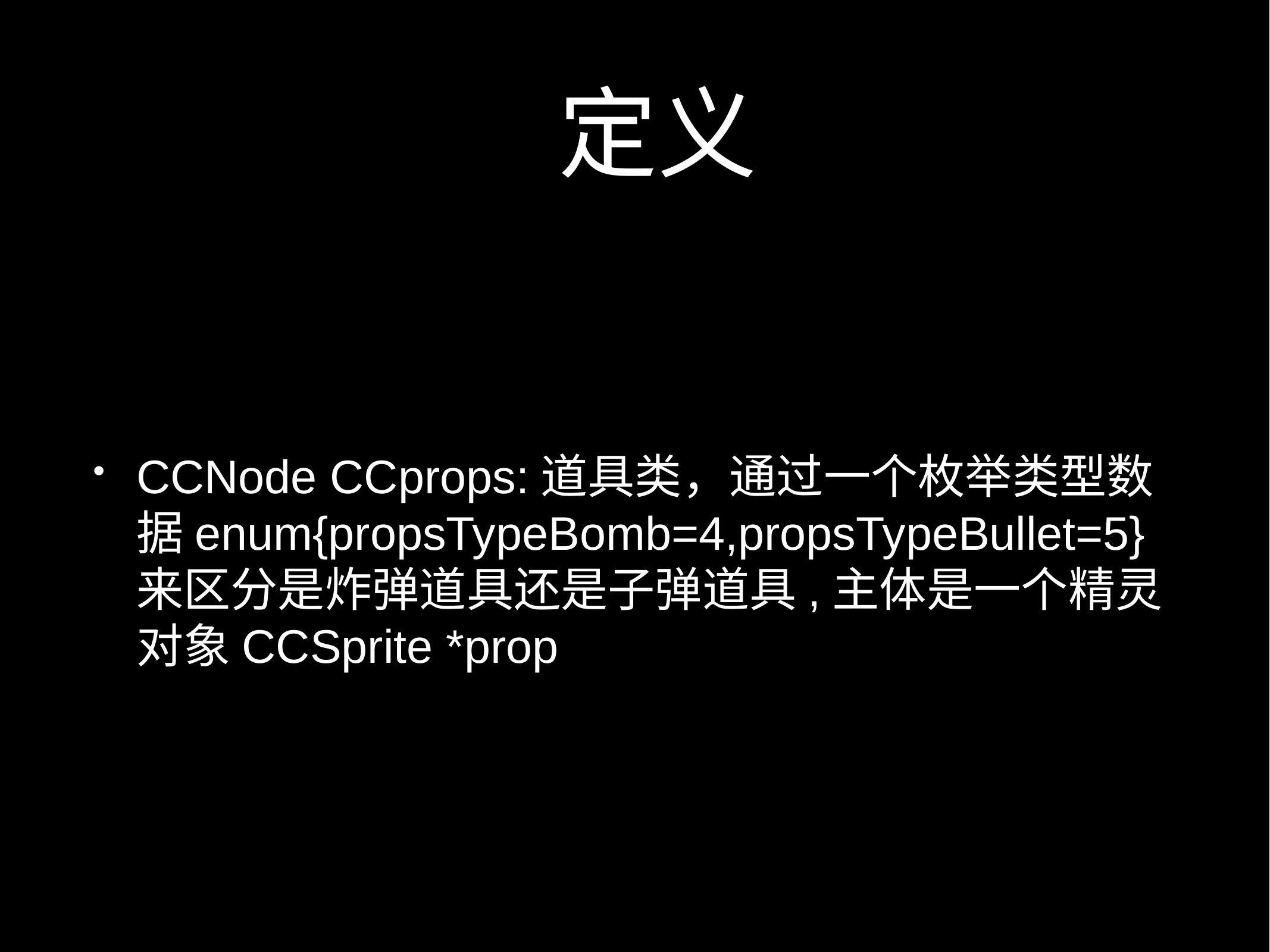

# 定义
CCNode CCprops:道具类，通过一个枚举类型数据enum{propsTypeBomb=4,propsTypeBullet=5}来区分是炸弹道具还是子弹道具,主体是一个精灵对象CCSprite *prop